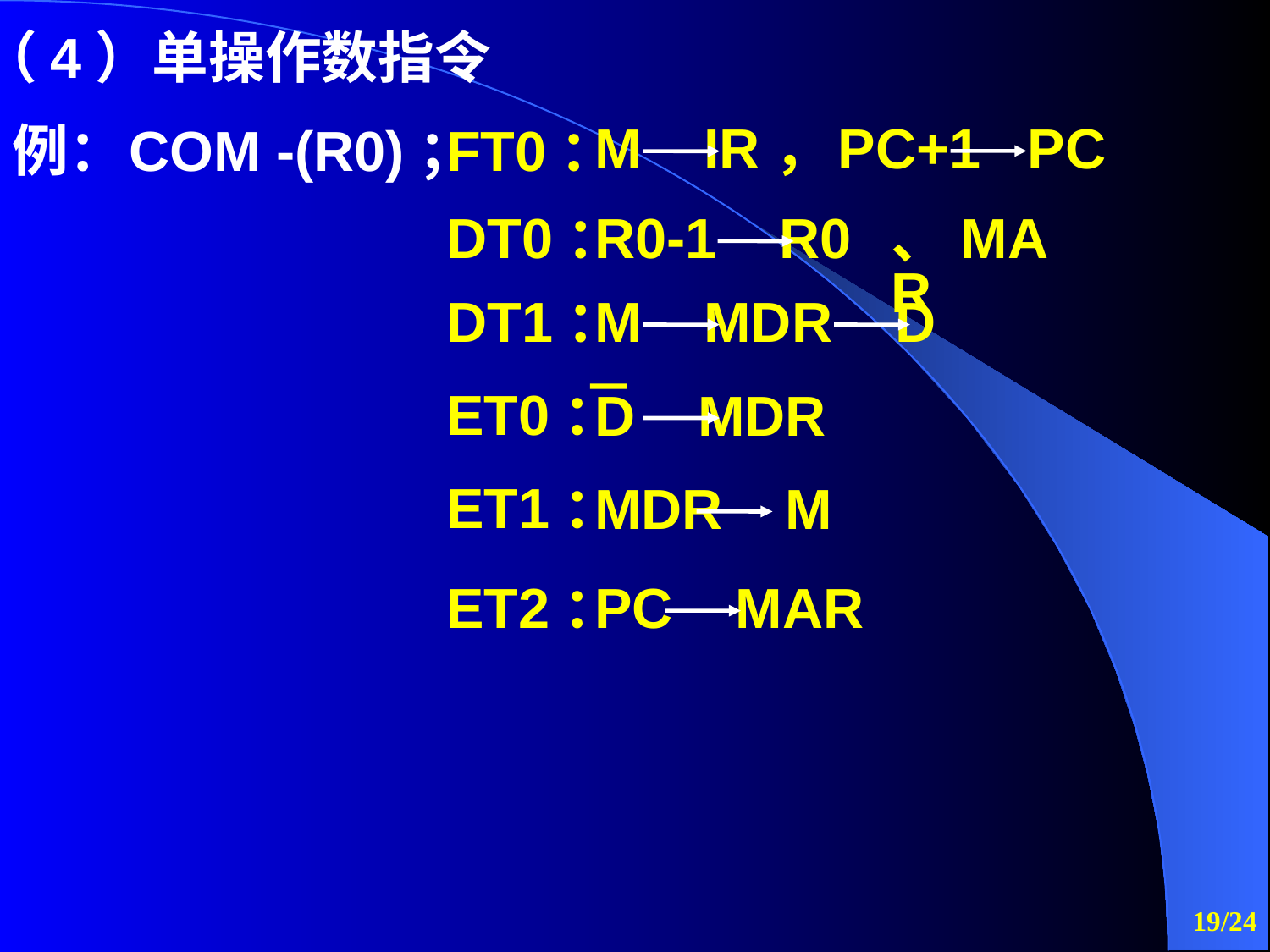

（4）单操作数指令
例：
COM -(R0)；
FT0：
PC+1   PC

M    IR，

DT0：
R0-1    R0

、MAR
DT1：
M    MDR    D

ET0：
D    MDR

ET1：
MDR    M

ET2：
PC    MAR

19/24